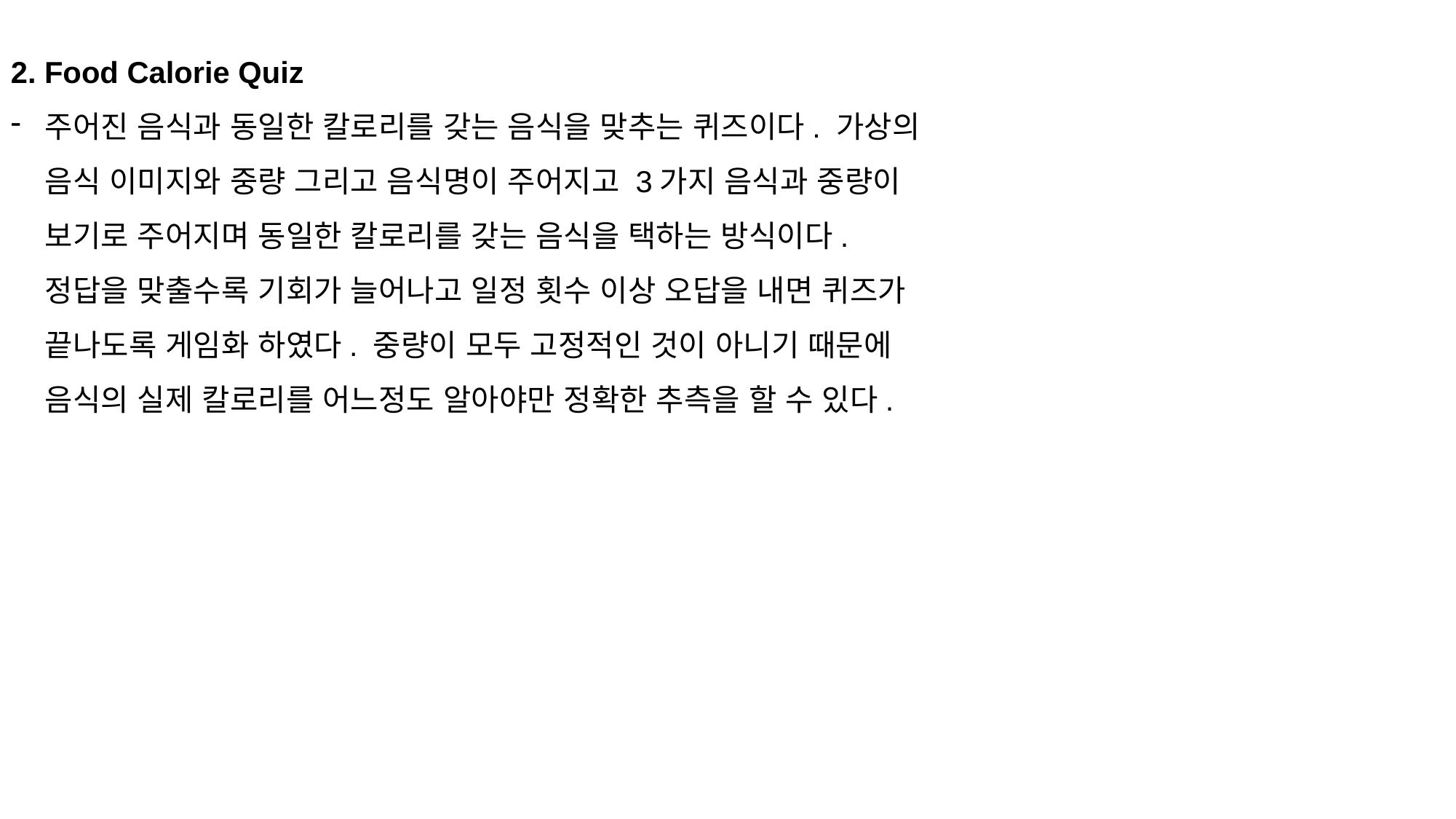

2. Food Calorie Quiz
주어진 음식과 동일한 칼로리를 갖는 음식을 맞추는 퀴즈이다. 가상의 음식 이미지와 중량 그리고 음식명이 주어지고 3가지 음식과 중량이 보기로 주어지며 동일한 칼로리를 갖는 음식을 택하는 방식이다. 정답을 맞출수록 기회가 늘어나고 일정 횟수 이상 오답을 내면 퀴즈가 끝나도록 게임화 하였다. 중량이 모두 고정적인 것이 아니기 때문에 음식의 실제 칼로리를 어느정도 알아야만 정확한 추측을 할 수 있다.